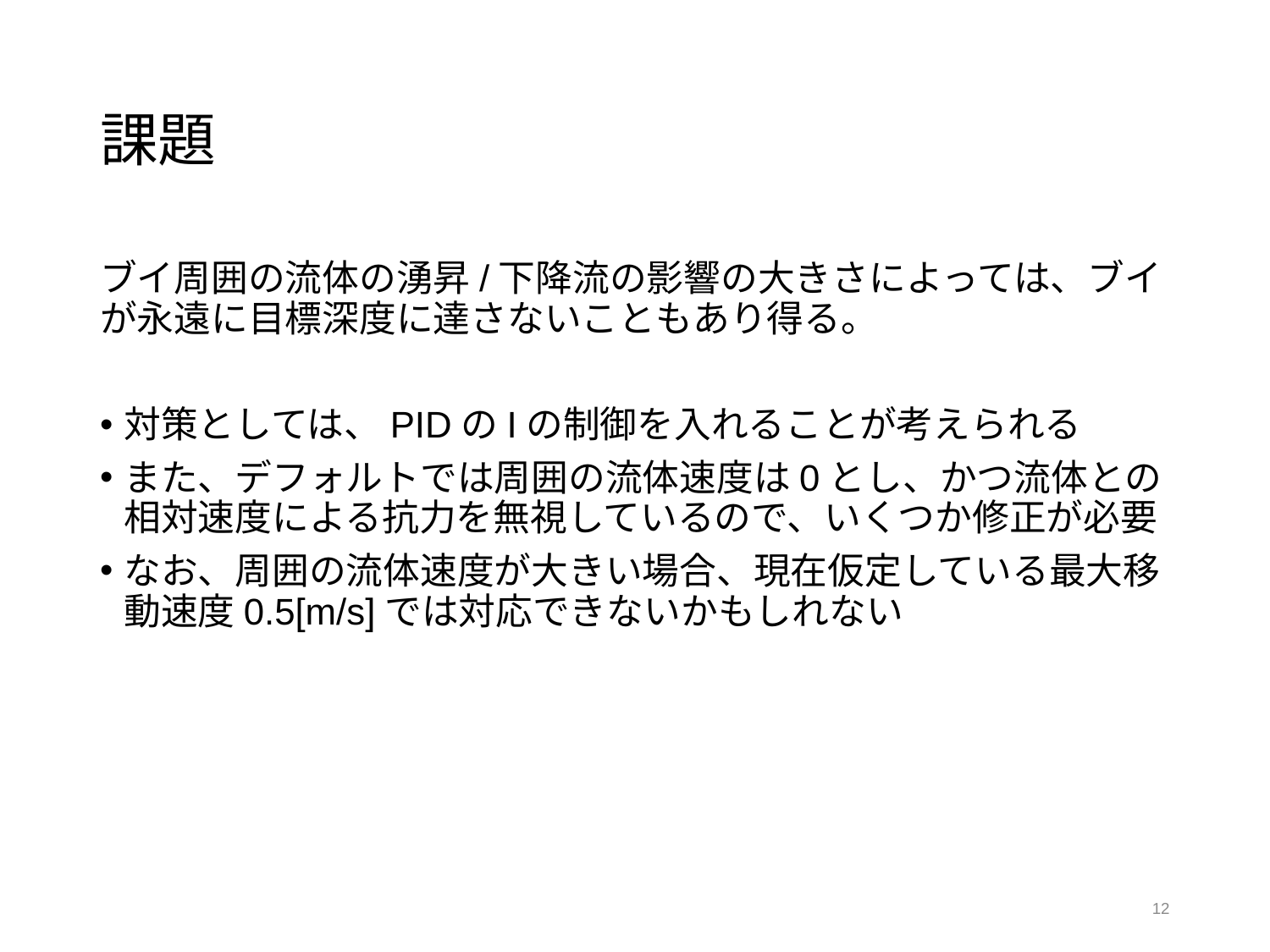

# 課題
ブイ周囲の流体の湧昇/下降流の影響の大きさによっては、ブイが永遠に目標深度に達さないこともあり得る。

対策としては、PIDのIの制御を入れることが考えられる
また、デフォルトでは周囲の流体速度は0とし、かつ流体との相対速度による抗力を無視しているので、いくつか修正が必要
なお、周囲の流体速度が大きい場合、現在仮定している最大移動速度0.5[m/s]では対応できないかもしれない
12